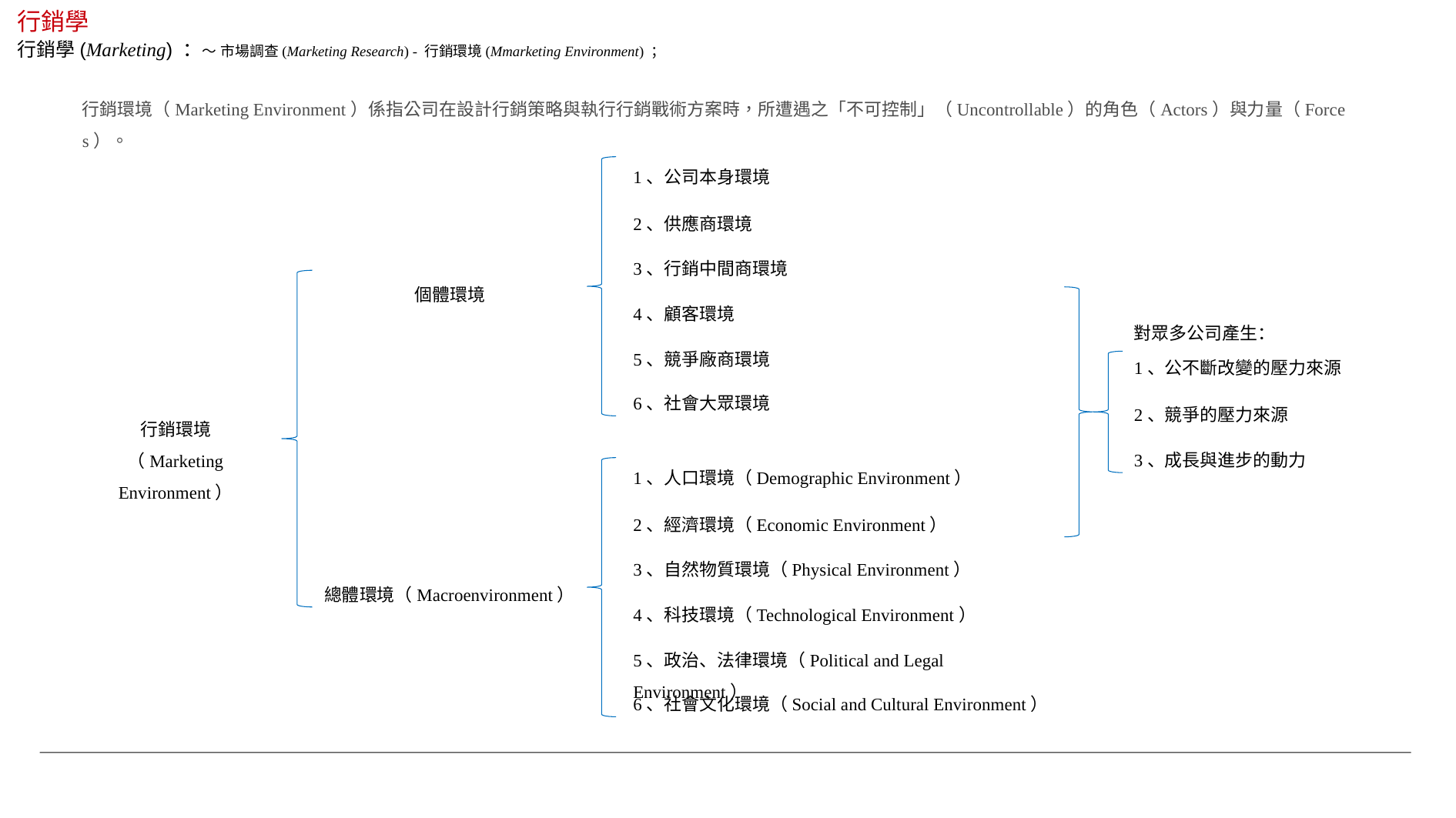

行銷學
行銷學(Marketing) ：～ 市場調查(Marketing Research) - 行銷環境(Mmarketing Environment) ；
行銷環境（Marketing Environment）係指公司在設計行銷策略與執行行銷戰術方案時，所遭遇之「不可控制」（Uncontrollable）的角色（Actors）與力量（Forces）。
1、公司本身環境

2、供應商環境
3、行銷中間商環境
個體環境

4、顧客環境

對眾多公司產生：
5、競爭廠商環境
1、公不斷改變的壓力來源

6、社會大眾環境
2、競爭的壓力來源
行銷環境
（Marketing Environment）
3、成長與進步的動力
1、人口環境（Demographic Environment）

2、經濟環境（Economic Environment）
3、自然物質環境（Physical Environment）
總體環境（Macroenvironment）
4、科技環境（Technological Environment）
5、政治、法律環境（Political and Legal Environment）
6、社會文化環境（Social and Cultural Environment）